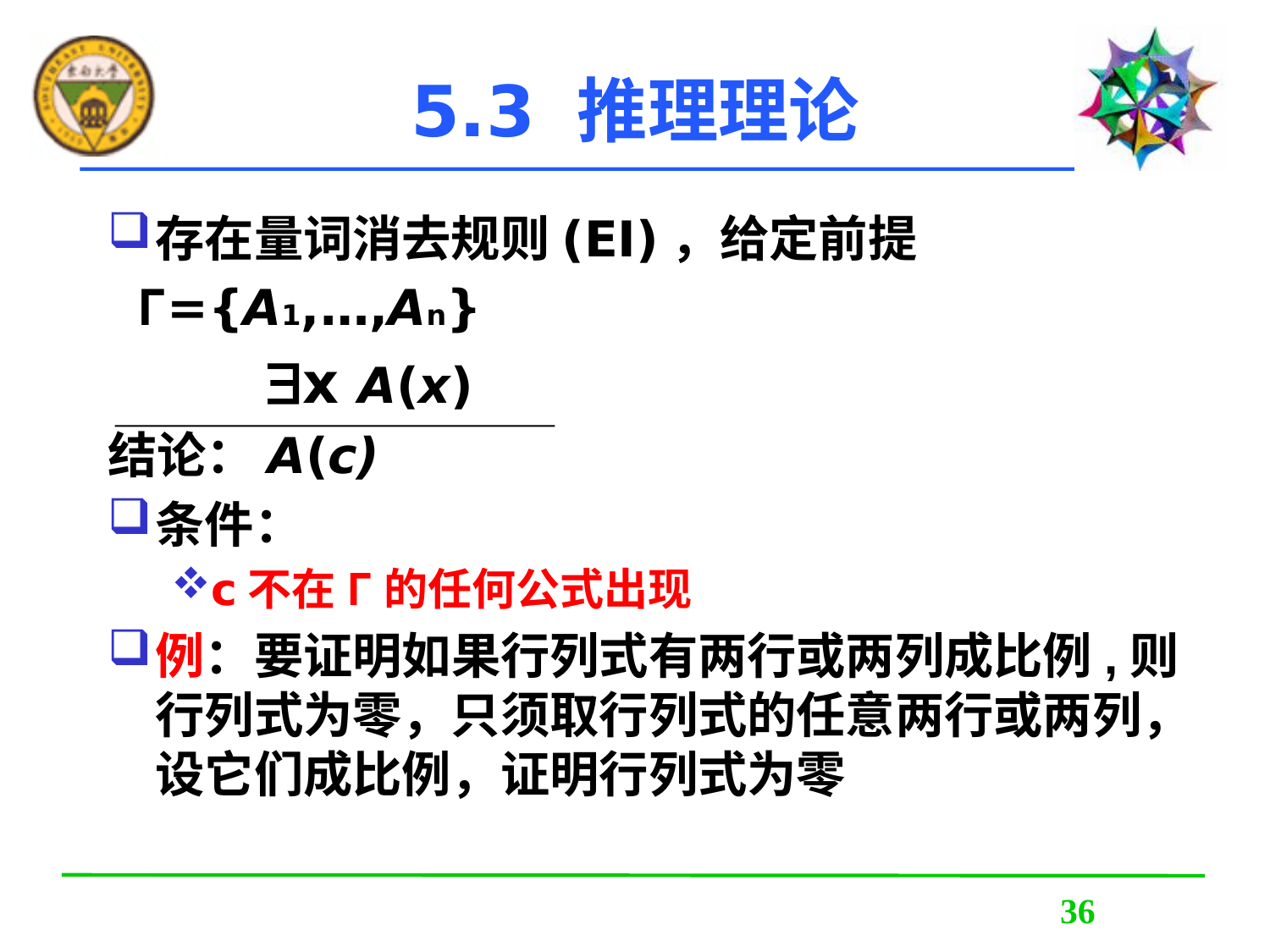

5.3 推理理论
存在量词消去规则(EI)，给定前提
 Γ={A1,…,An}
        ∃x A(x)
结论：A(c)
条件：
c不在Γ的任何公式出现
例：要证明如果行列式有两行或两列成比例,则行列式为零，只须取行列式的任意两行或两列，设它们成比例，证明行列式为零